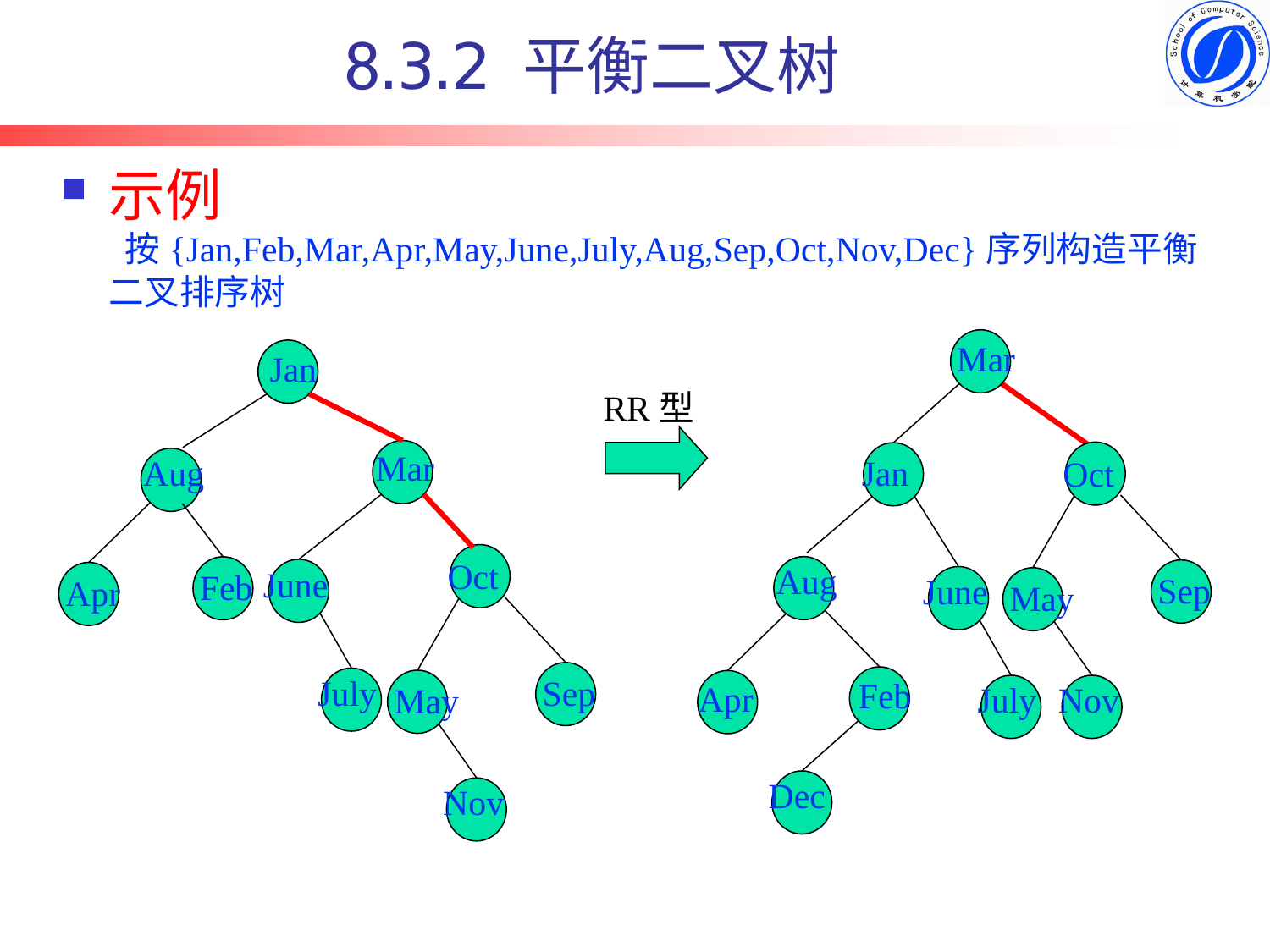

8.3.2 平衡二叉树
示例
 按{Jan,Feb,Mar,Apr,May,June,July,Aug,Sep,Oct,Nov,Dec}序列构造平衡二叉排序树

Mar

Oct

Sep

May
Nov

Jan

RR型

Mar

Jan
Aug

Apr

Feb
Aug

Apr

Oct

Sep
June

Feb
June

July

July

May
Dec

Nov